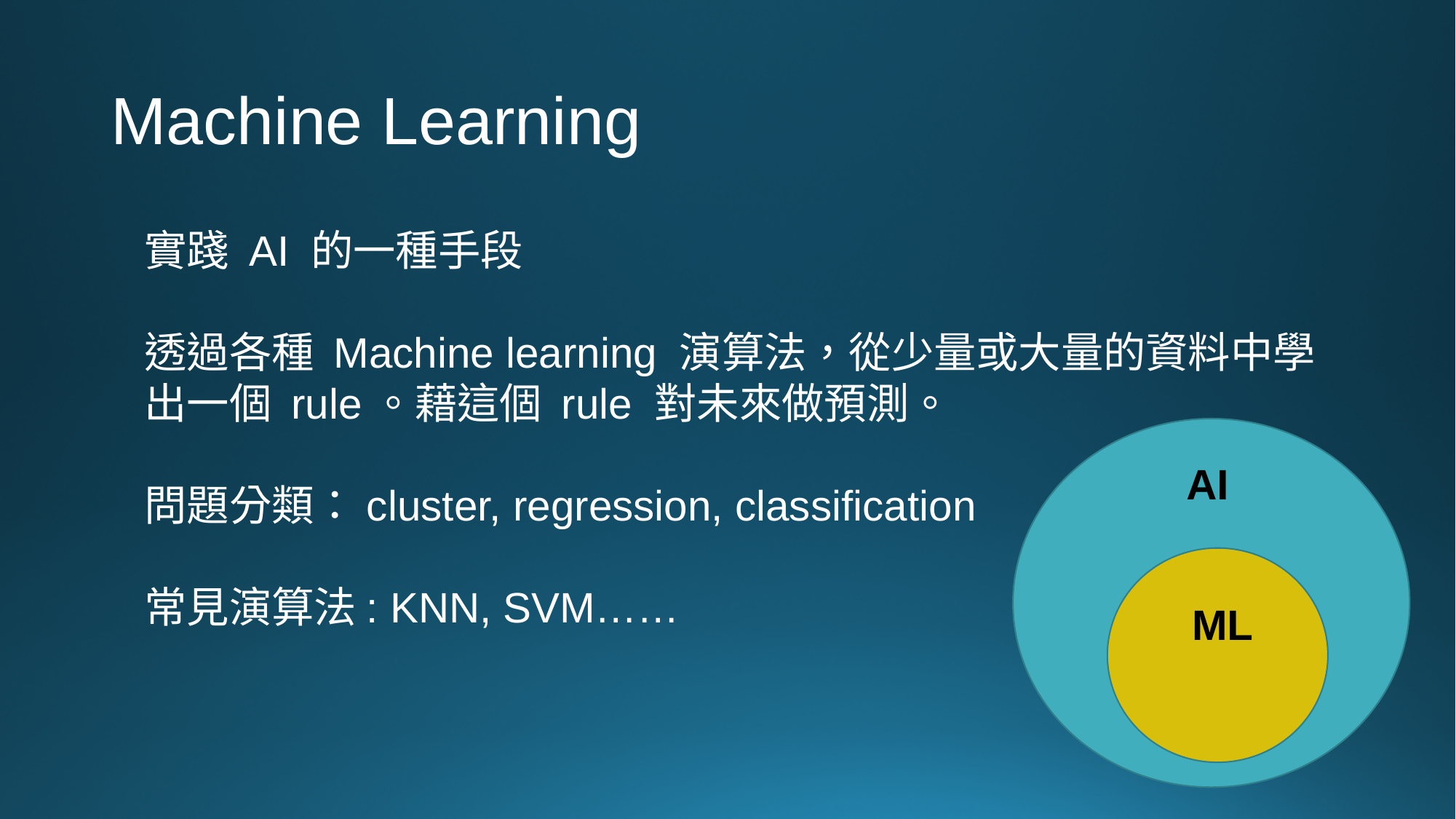

# Machine Learning
實踐 AI 的一種手段

透過各種 Machine learning 演算法，從少量或大量的資料中學出一個 rule。藉這個 rule 對未來做預測。

問題分類：cluster, regression, classification

常見演算法: KNN, SVM……

AI

ML